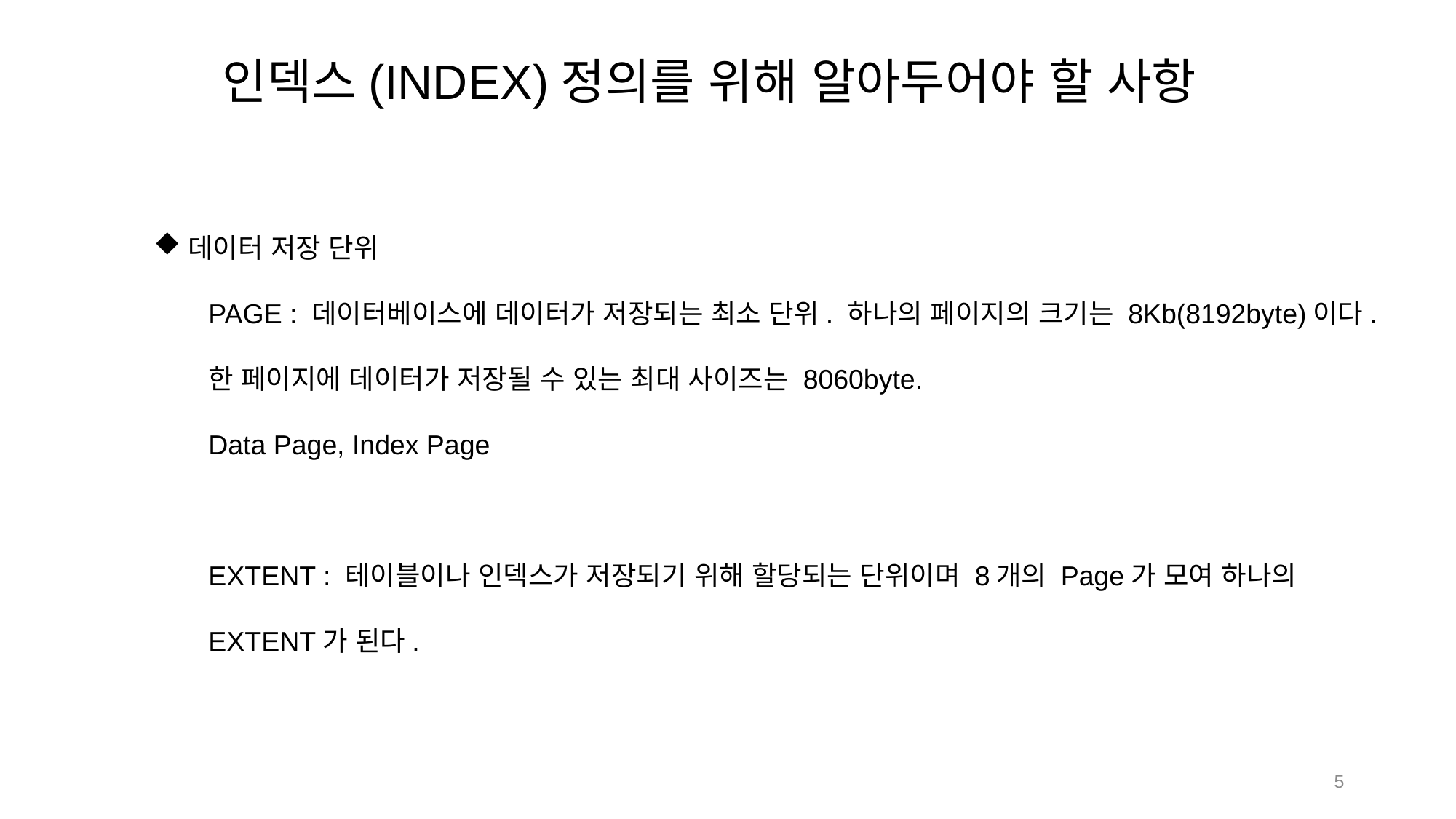

# 인덱스(INDEX)정의를 위해 알아두어야 할 사항
데이터 저장 단위
PAGE : 데이터베이스에 데이터가 저장되는 최소 단위. 하나의 페이지의 크기는 8Kb(8192byte)이다. 한 페이지에 데이터가 저장될 수 있는 최대 사이즈는 8060byte.
Data Page, Index Page

EXTENT : 테이블이나 인덱스가 저장되기 위해 할당되는 단위이며 8개의 Page가 모여 하나의 EXTENT가 된다.

5